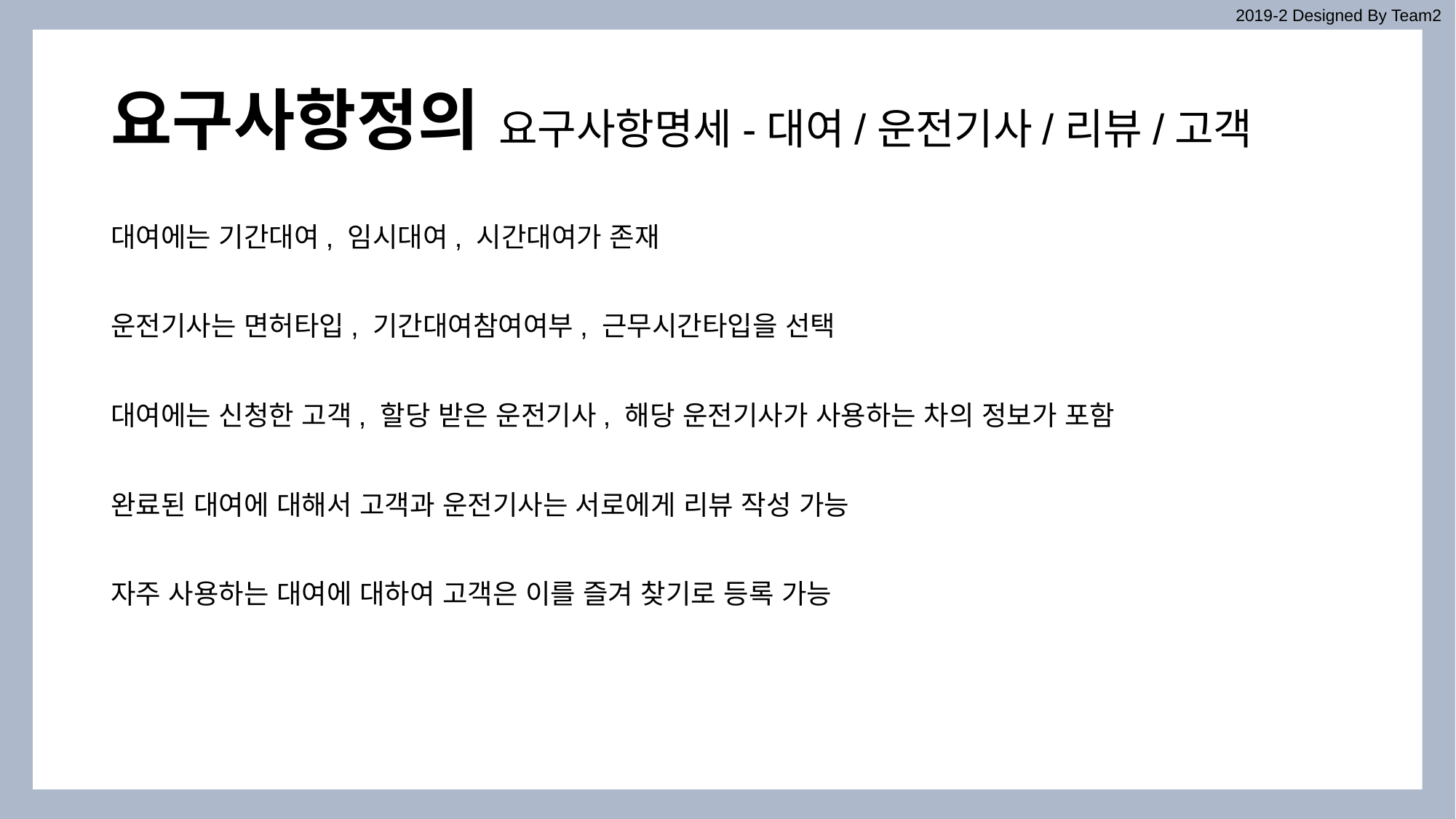

2019-2 Designed By Team2
# 요구사항정의 요구사항명세-대여/운전기사/리뷰/고객
대여에는 기간대여, 임시대여, 시간대여가 존재

운전기사는 면허타입, 기간대여참여여부, 근무시간타입을 선택

대여에는 신청한 고객, 할당 받은 운전기사, 해당 운전기사가 사용하는 차의 정보가 포함

완료된 대여에 대해서 고객과 운전기사는 서로에게 리뷰 작성 가능

자주 사용하는 대여에 대하여 고객은 이를 즐겨 찾기로 등록 가능